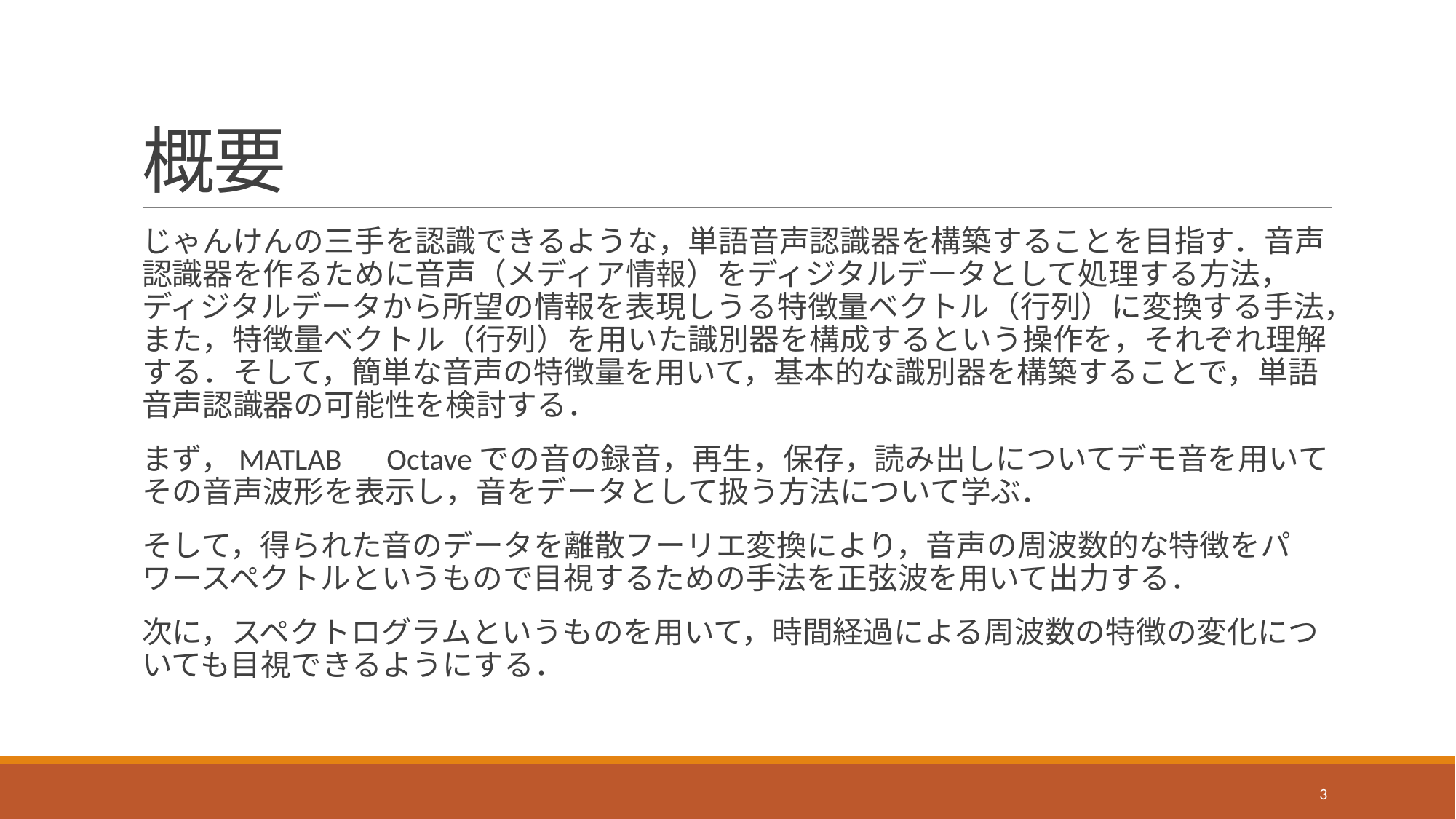

# 概要
じゃんけんの三手を認識できるような，単語音声認識器を構築することを目指す．音声認識器を作るために音声（メディア情報）をディジタルデータとして処理する方法，ディジタルデータから所望の情報を表現しうる特徴量ベクトル（行列）に変換する手法，また，特徴量ベクトル（行列）を用いた識別器を構成するという操作を，それぞれ理解する．そして，簡単な音声の特徴量を用いて，基本的な識別器を構築することで，単語音声認識器の可能性を検討する．
まず，MATLAB　Octaveでの音の録音，再生，保存，読み出しについてデモ音を用いてその音声波形を表示し，音をデータとして扱う方法について学ぶ．
そして，得られた音のデータを離散フーリエ変換により，音声の周波数的な特徴をパワースペクトルというもので目視するための手法を正弦波を用いて出力する．
次に，スペクトログラムというものを用いて，時間経過による周波数の特徴の変化についても目視できるようにする．
3